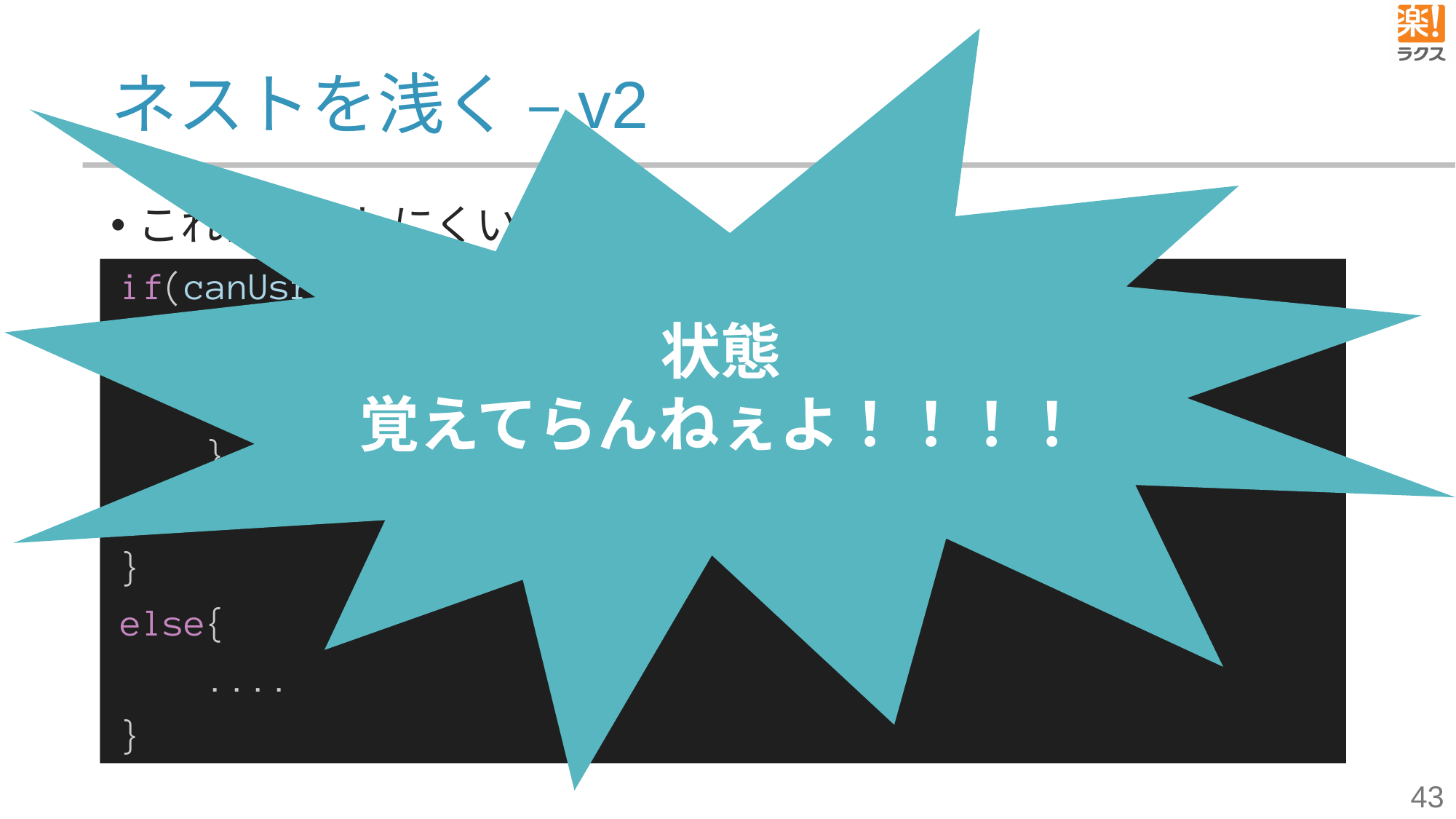

状態
覚えてらんねぇよ！！！！
# ネストを浅く –v2
これは理解しにくい
if(canUsr == SUCCESS){
    if(hasPermission != SUCCESS){
        ...
    }
    ...
}
else{
    ....
}
43